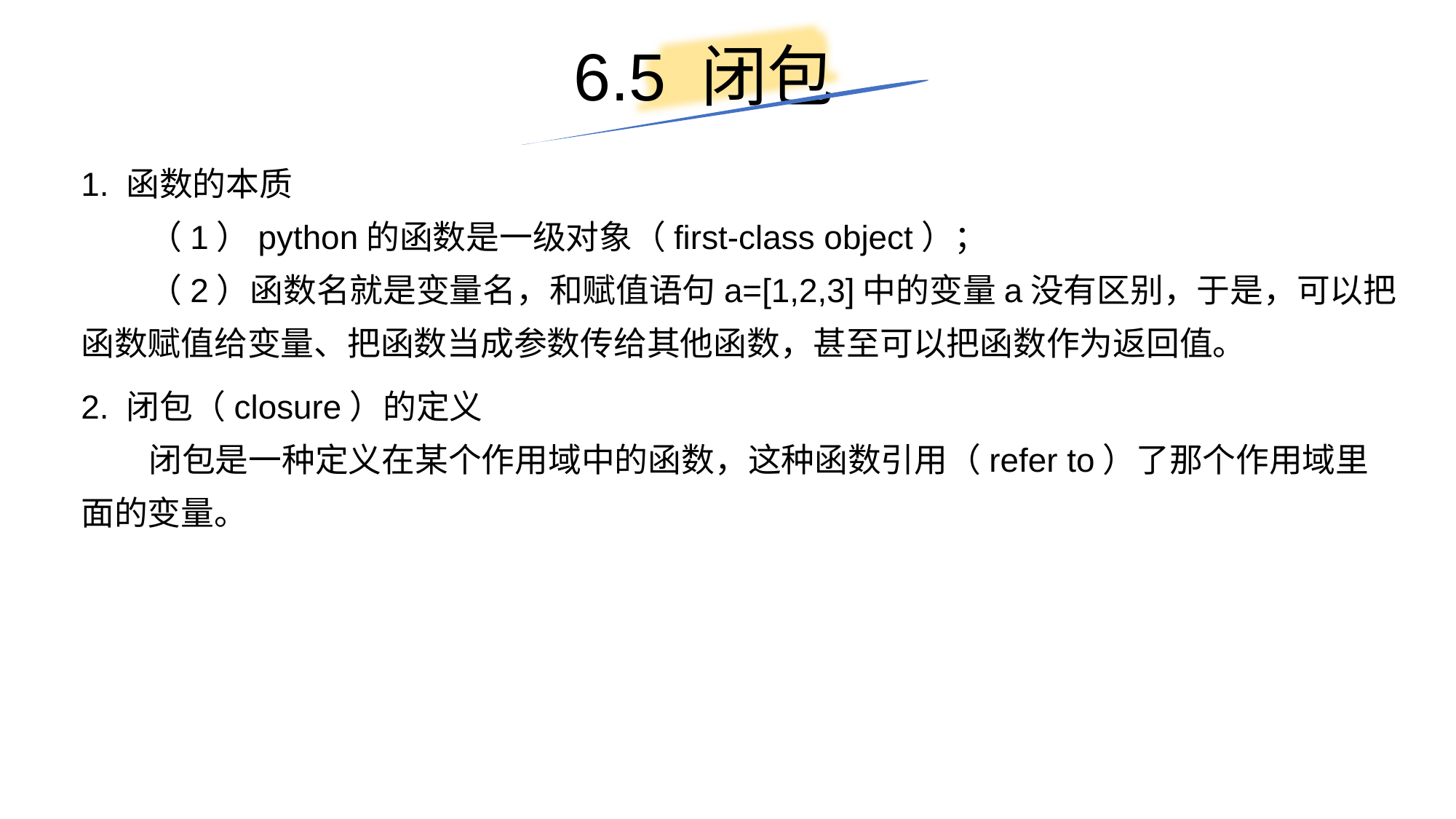

# 6.5 闭包

1. 函数的本质
        （1）python的函数是一级对象（first-class object）；
        （2）函数名就是变量名，和赋值语句a=[1,2,3]中的变量a没有区别，于是，可以把函数赋值给变量、把函数当成参数传给其他函数，甚至可以把函数作为返回值。
2. 闭包（closure）的定义
        闭包是一种定义在某个作用域中的函数，这种函数引用（refer to）了那个作用域里面的变量。